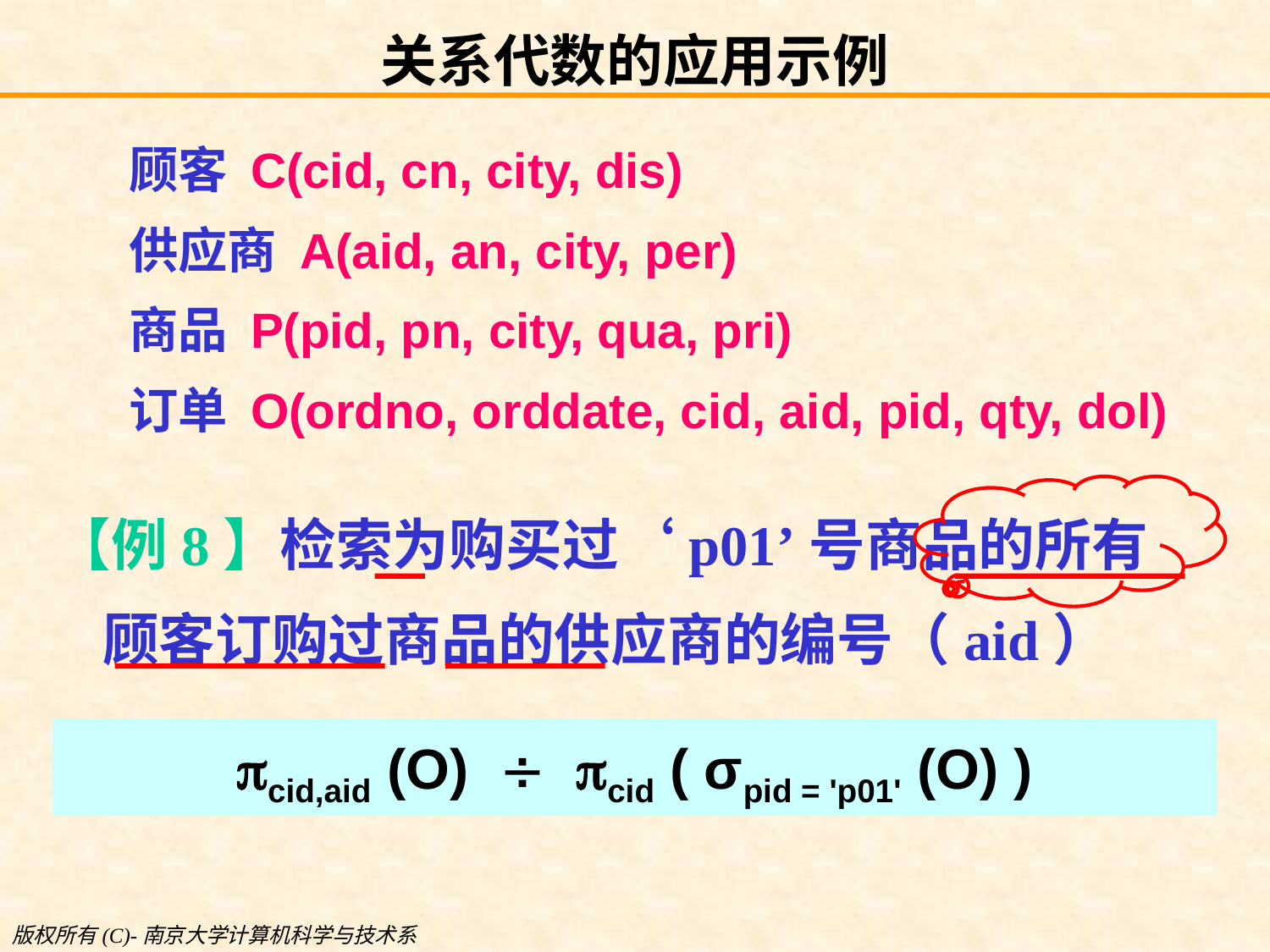

191
# 关系代数的应用示例
顾客 C(cid, cn, city, dis)
供应商 A(aid, an, city, per)
商品 P(pid, pn, city, qua, pri)
订单 O(ordno, orddate, cid, aid, pid, qty, dol)
【例8】检索为购买过‘p01’号商品的所有顾客订购过商品的供应商的编号（aid）

πcid,aid (O)  ÷  πcid ( σpid = 'p01' (O) )
版权所有(C)-南京大学计算机科学与技术系